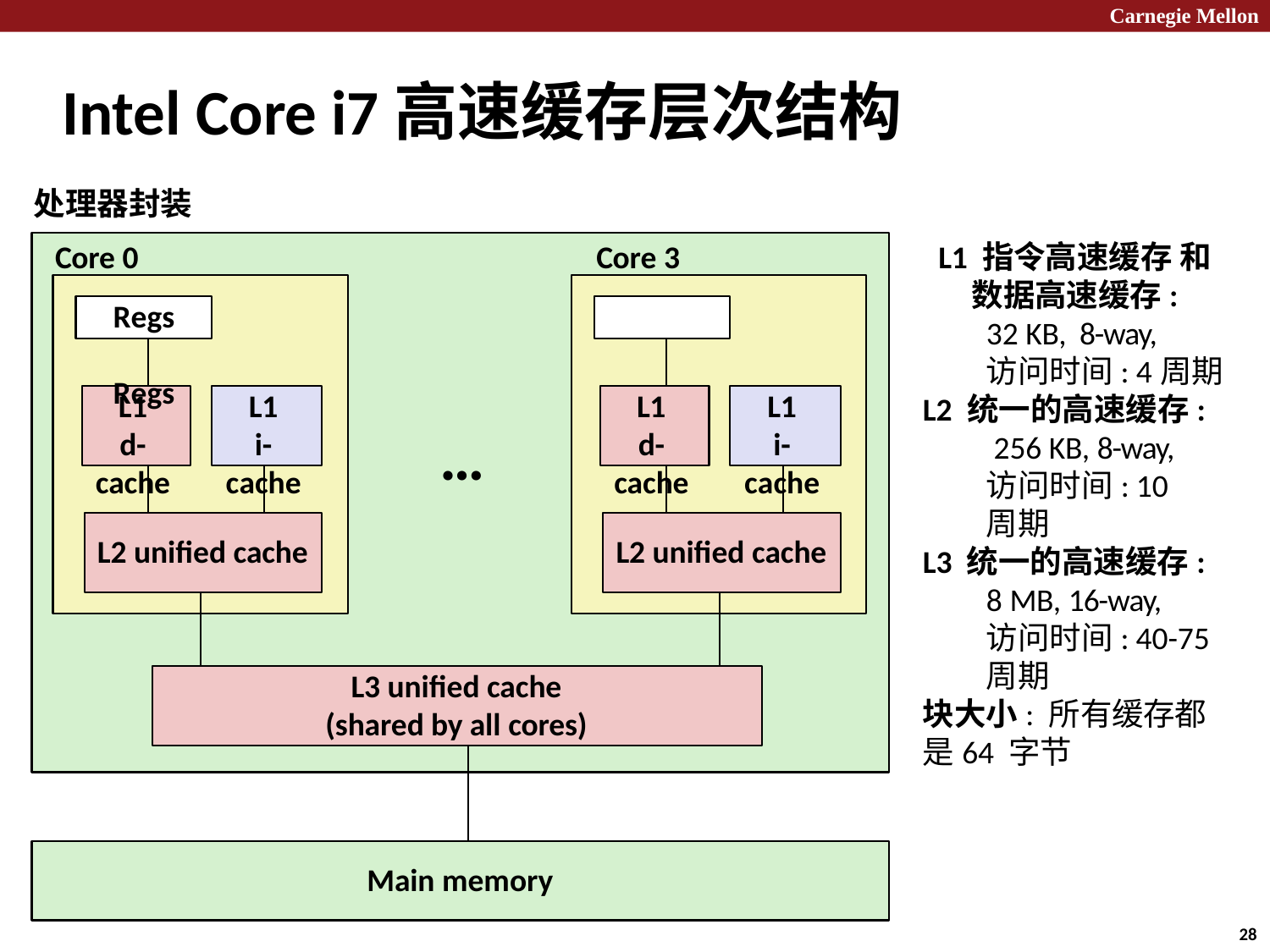

Carnegie Mellon
# Intel Core i7高速缓存层次结构
处理器封装
Core 0	Core 3
Regs	Regs

L1 指令高速缓存 和 数据高速缓存:
32 KB, 8-way,
访问时间: 4周期

L1
d-cache
L1
i-cache
L1
d-cache
L1
i-cache

L2 统一的高速缓存:
256 KB, 8-way,
访问时间: 10 周期
…

L2 unified cache
L2 unified cache
L3 统一的高速缓存:
8 MB, 16-way,
访问时间: 40-75 周期

L3 unified cache  (shared by all cores)

块大小: 所有缓存都是64 字节

Main memory
28